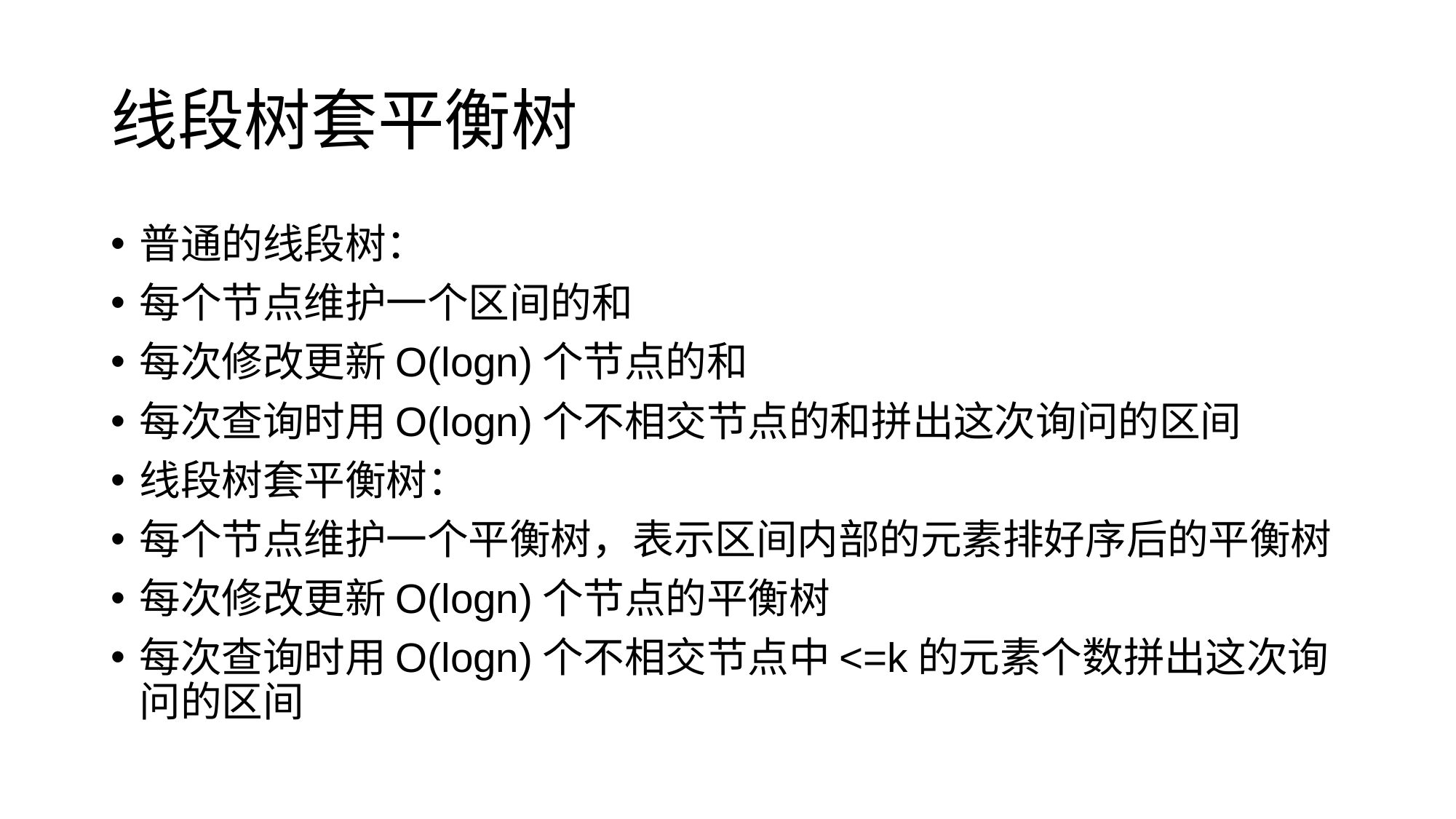

# 线段树套平衡树
普通的线段树：
每个节点维护一个区间的和
每次修改更新O(logn)个节点的和
每次查询时用O(logn)个不相交节点的和拼出这次询问的区间
线段树套平衡树：
每个节点维护一个平衡树，表示区间内部的元素排好序后的平衡树
每次修改更新O(logn)个节点的平衡树
每次查询时用O(logn)个不相交节点中<=k的元素个数拼出这次询问的区间